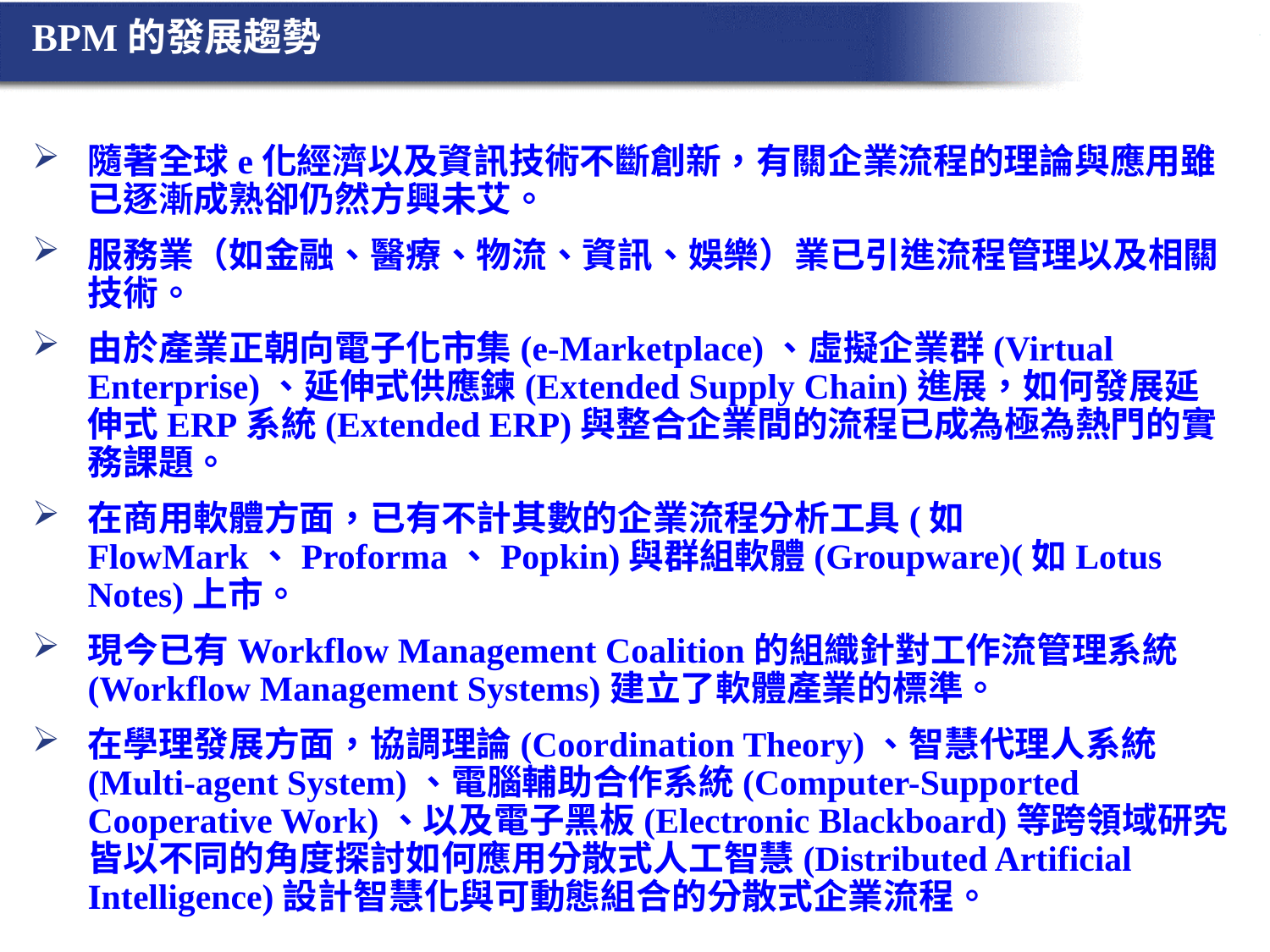

# BPM的發展趨勢
隨著全球e化經濟以及資訊技術不斷創新，有關企業流程的理論與應用雖已逐漸成熟卻仍然方興未艾。
服務業（如金融、醫療、物流、資訊、娛樂）業已引進流程管理以及相關技術。
由於產業正朝向電子化市集(e-Marketplace)、虛擬企業群(Virtual Enterprise)、延伸式供應鍊(Extended Supply Chain)進展，如何發展延伸式ERP系統(Extended ERP)與整合企業間的流程已成為極為熱門的實務課題。
在商用軟體方面，已有不計其數的企業流程分析工具(如FlowMark、Proforma、Popkin)與群組軟體(Groupware)(如Lotus Notes)上市。
現今已有Workflow Management Coalition的組織針對工作流管理系統(Workflow Management Systems)建立了軟體產業的標準。
在學理發展方面，協調理論(Coordination Theory)、智慧代理人系統(Multi-agent System)、電腦輔助合作系統(Computer-Supported Cooperative Work)、以及電子黑板(Electronic Blackboard)等跨領域研究皆以不同的角度探討如何應用分散式人工智慧(Distributed Artificial Intelligence)設計智慧化與可動態組合的分散式企業流程。